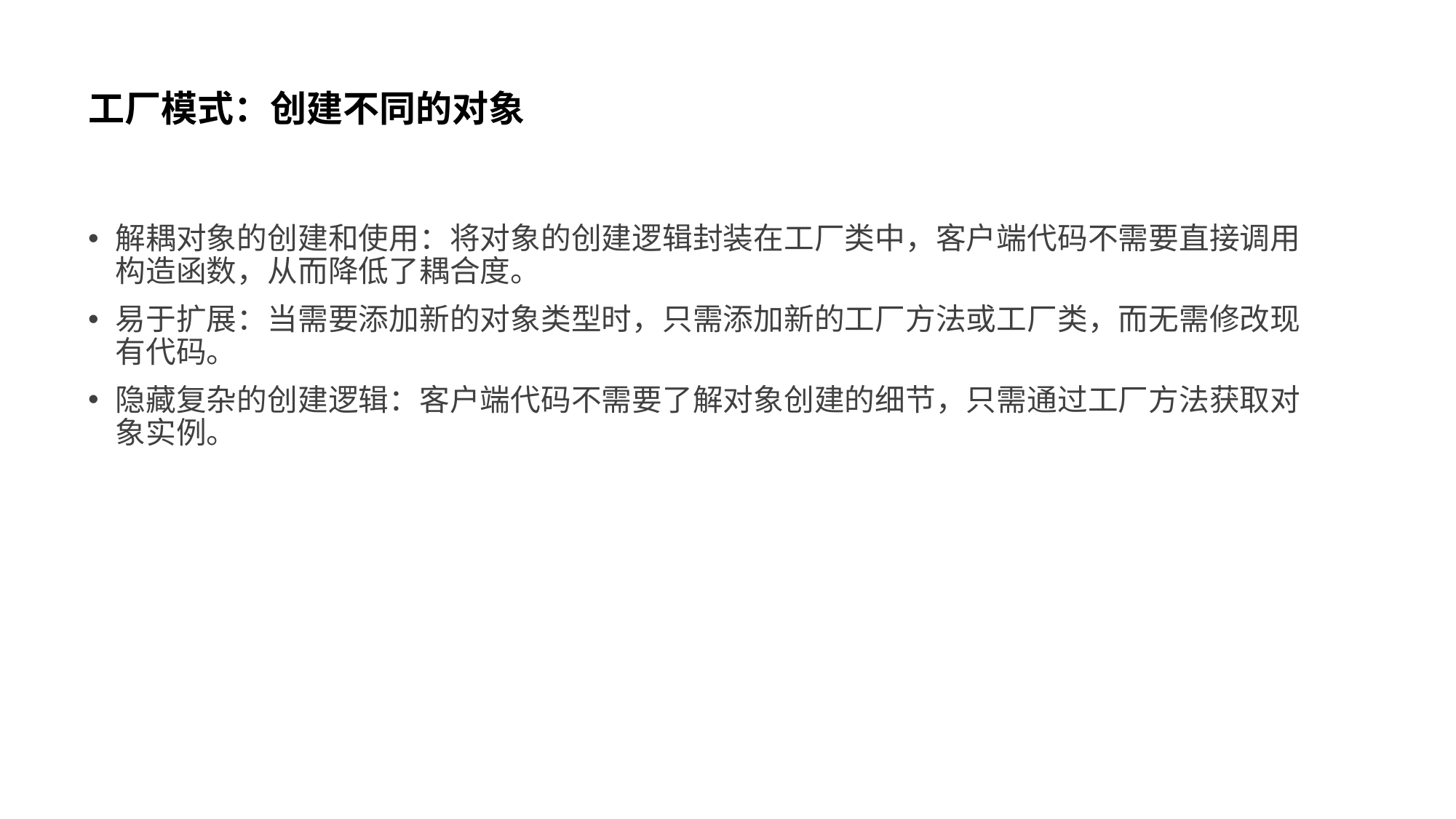

# 工厂模式：创建不同的对象
解耦对象的创建和使用：将对象的创建逻辑封装在工厂类中，客户端代码不需要直接调用构造函数，从而降低了耦合度。
易于扩展：当需要添加新的对象类型时，只需添加新的工厂方法或工厂类，而无需修改现有代码。
隐藏复杂的创建逻辑：客户端代码不需要了解对象创建的细节，只需通过工厂方法获取对象实例。